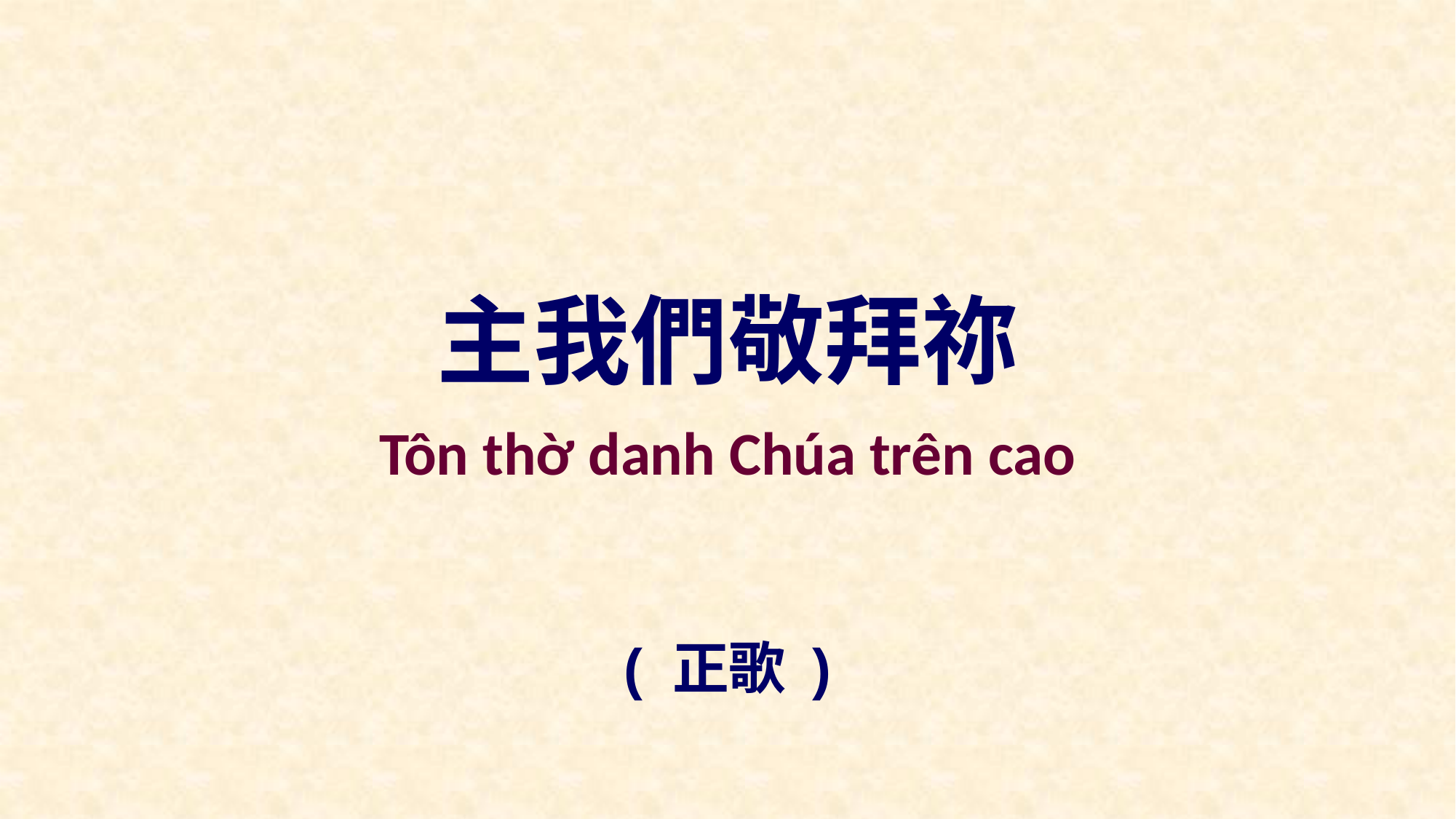

主我們敬拜祢
Tôn thờ danh Chúa trên cao
( 正歌 )